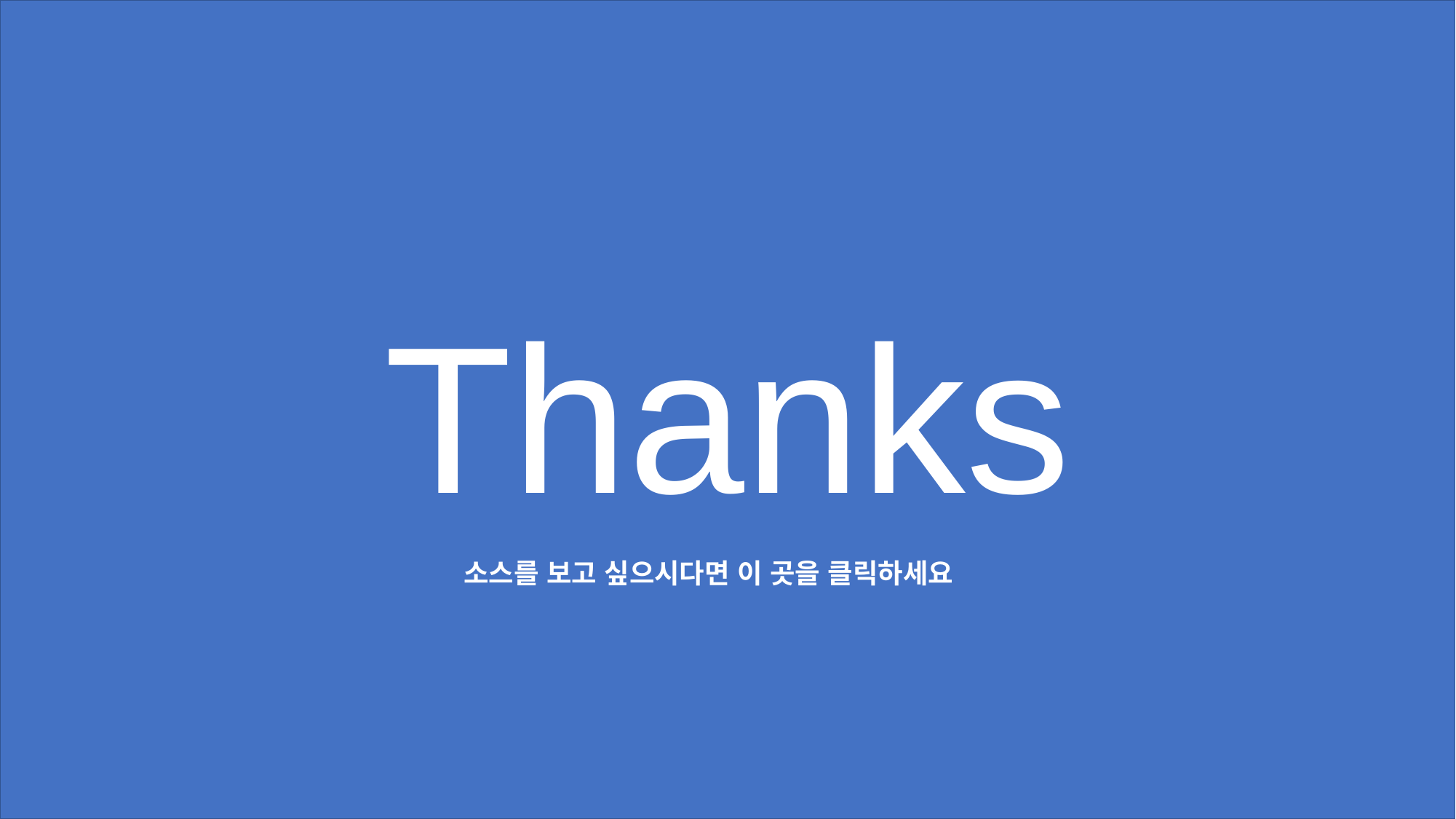

Thanks
소스를 보고 싶으시다면 이 곳을 클릭하세요